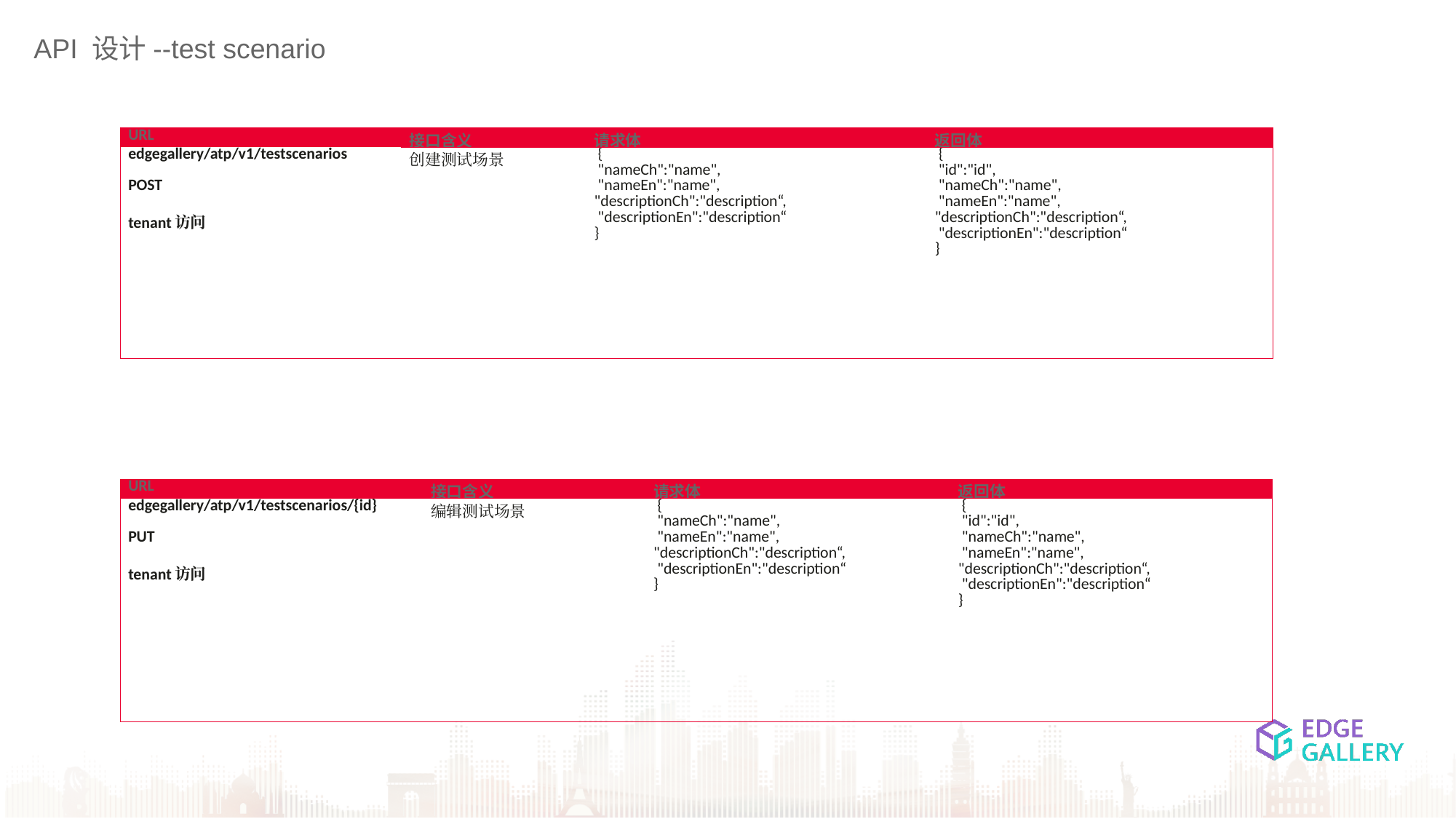

API 设计--test scenario
| URL | 接口含义 | 请求体 | 返回体 |
| --- | --- | --- | --- |
| edgegallery/atp/v1/testscenarios POST tenant访问 | 创建测试场景 | { "nameCh":"name", "nameEn":"name", "descriptionCh":"description“, "descriptionEn":"description“ } | { "id":"id", "nameCh":"name", "nameEn":"name", "descriptionCh":"description“, "descriptionEn":"description“ } |
| URL | 接口含义 | 请求体 | 返回体 |
| --- | --- | --- | --- |
| edgegallery/atp/v1/testscenarios/{id} PUT tenant访问 | 编辑测试场景 | { "nameCh":"name", "nameEn":"name", "descriptionCh":"description“, "descriptionEn":"description“ } | { "id":"id", "nameCh":"name", "nameEn":"name", "descriptionCh":"description“, "descriptionEn":"description“ } |